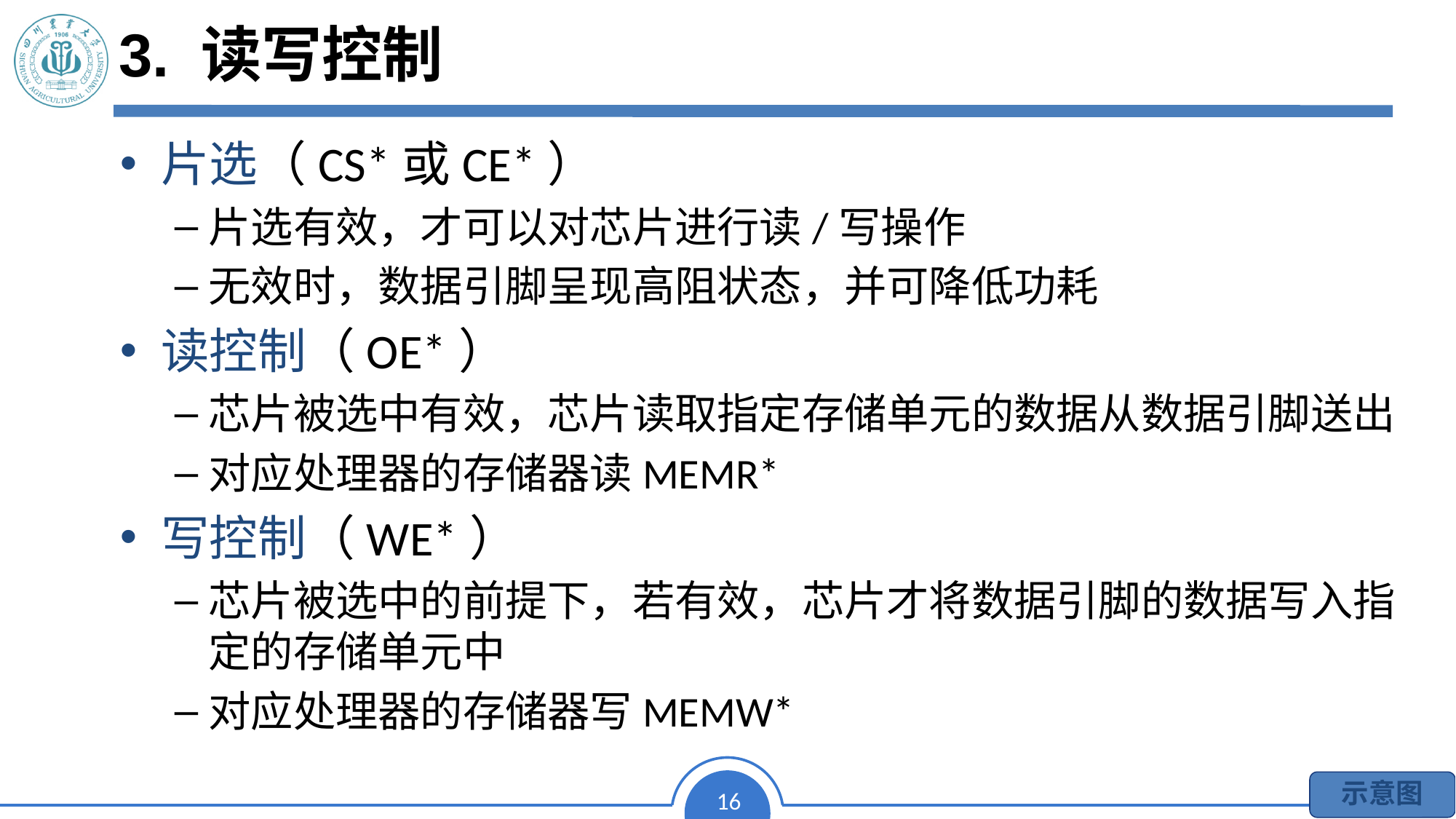

# 3. 读写控制
片选（CS*或CE*）
片选有效，才可以对芯片进行读/写操作
无效时，数据引脚呈现高阻状态，并可降低功耗
读控制（OE*）
芯片被选中有效，芯片读取指定存储单元的数据从数据引脚送出
对应处理器的存储器读MEMR*
写控制（WE*）
芯片被选中的前提下，若有效，芯片才将数据引脚的数据写入指定的存储单元中
对应处理器的存储器写MEMW*
示意图